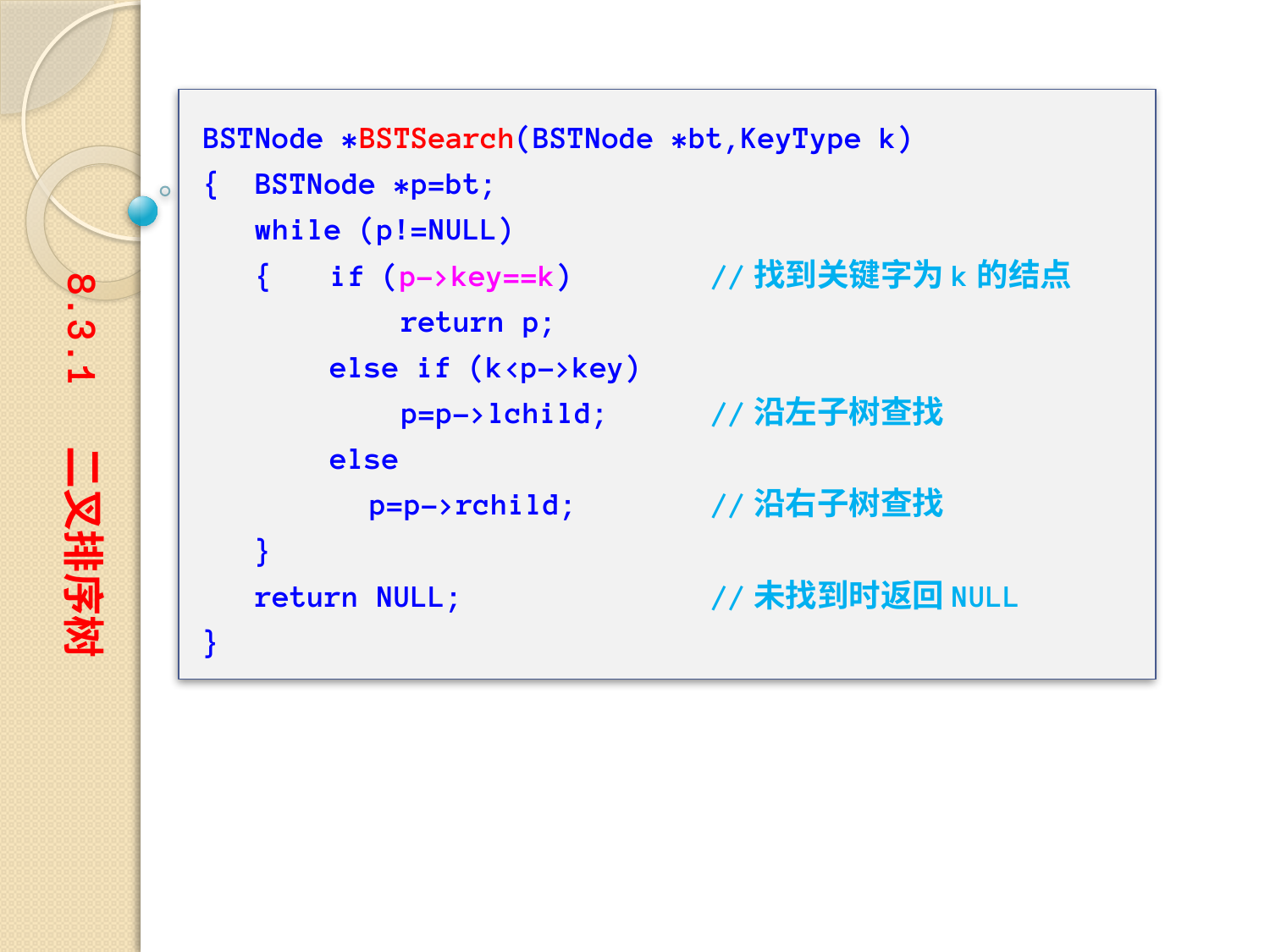

BSTNode *BSTSearch(BSTNode *bt,KeyType k)
{  BSTNode *p=bt;
   while (p!=NULL)
   {	if (p->key==k)		//找到关键字为k的结点
	　　return p;
	else if (k<p->key)
	　　p=p->lchild;	//沿左子树查找
	else
	　p=p->rchild;		//沿右子树查找
   }
   return NULL;		//未找到时返回NULL
}
8.3.1  二叉排序树